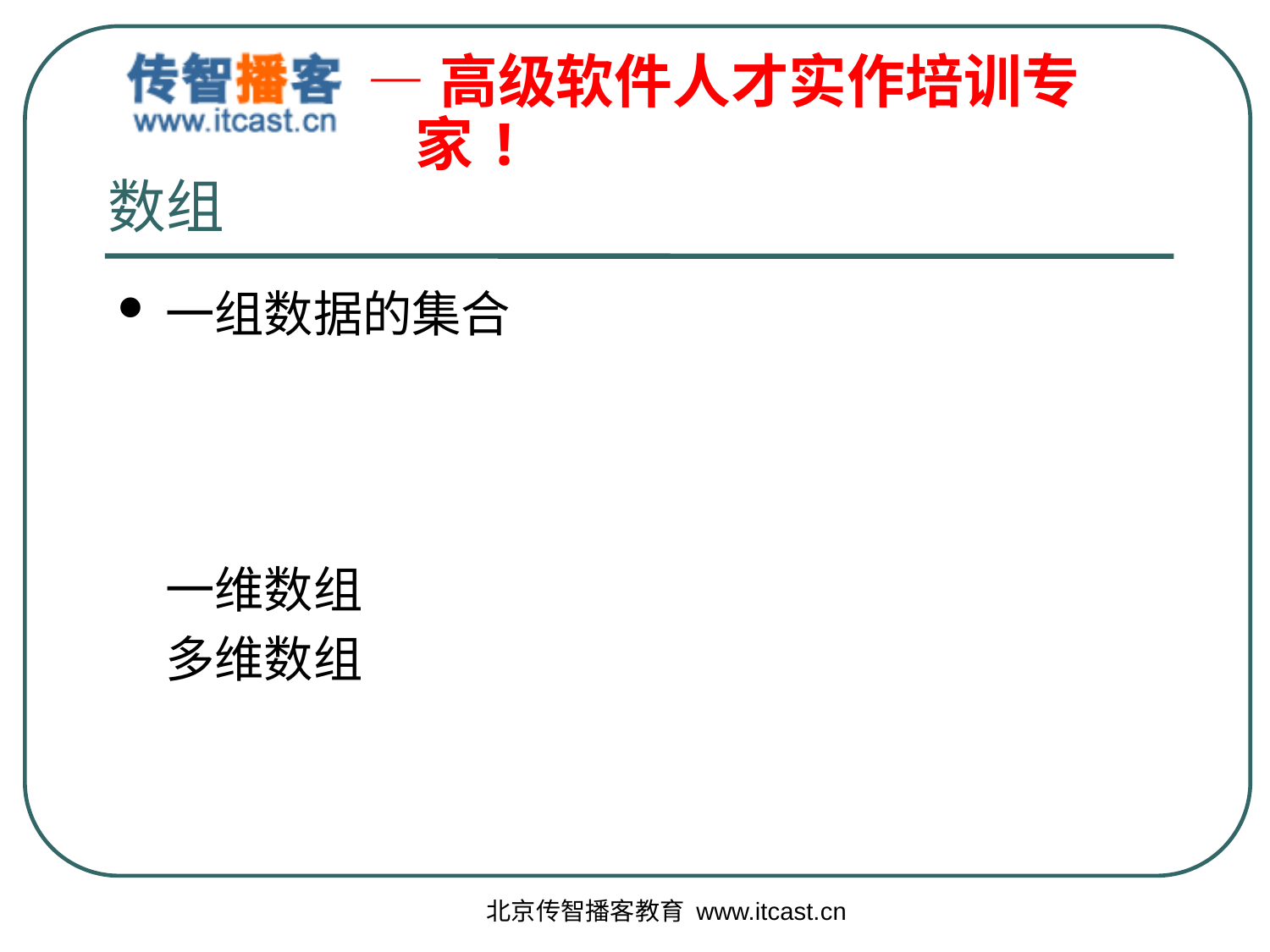

# 数组
一组数据的集合

	一维数组
	多维数组
北京传智播客教育 www.itcast.cn